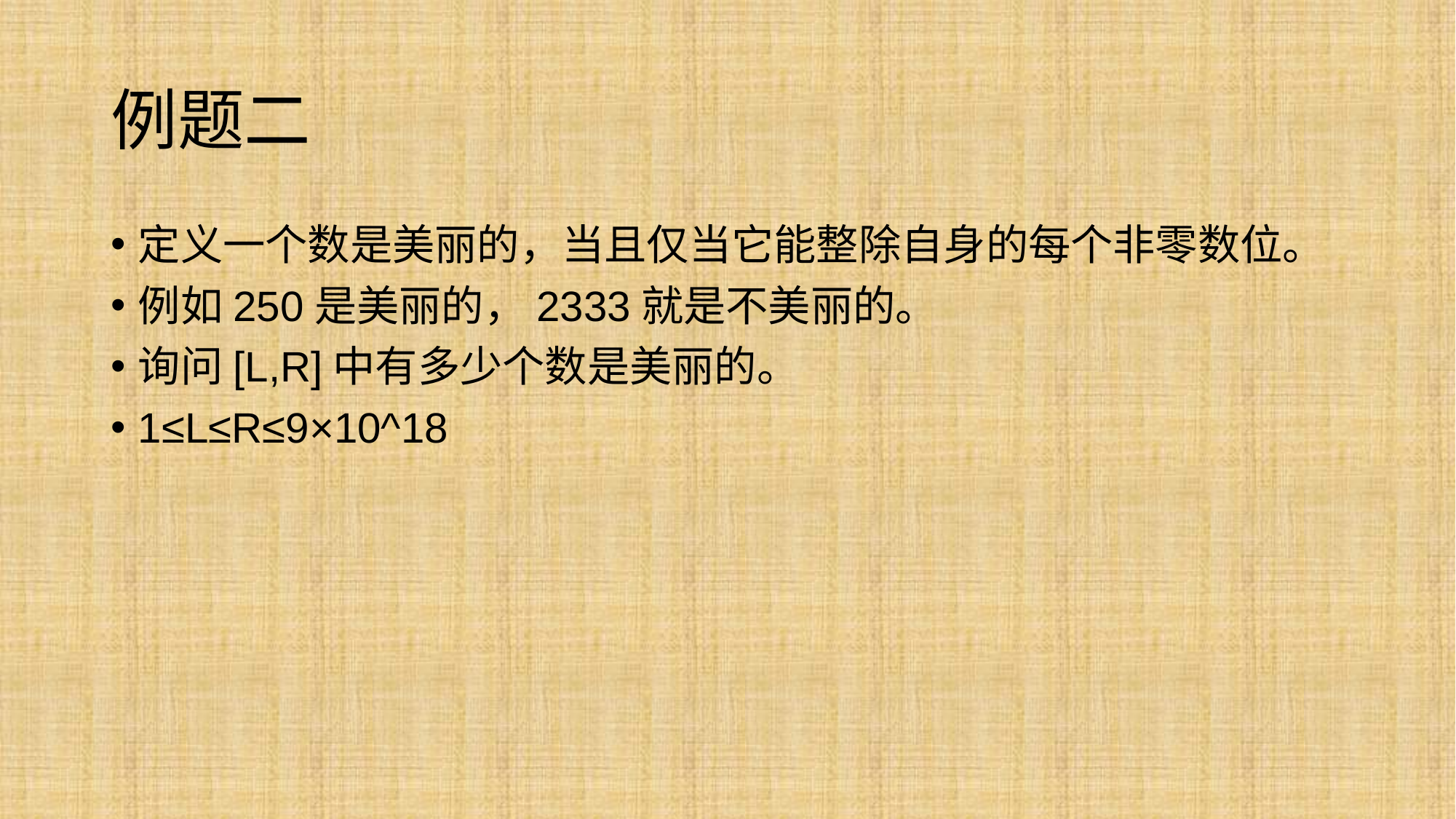

# 例题二
定义一个数是美丽的，当且仅当它能整除自身的每个非零数位。
例如250是美丽的，2333就是不美丽的。
询问[L,R]中有多少个数是美丽的。
1≤L≤R≤9×10^18